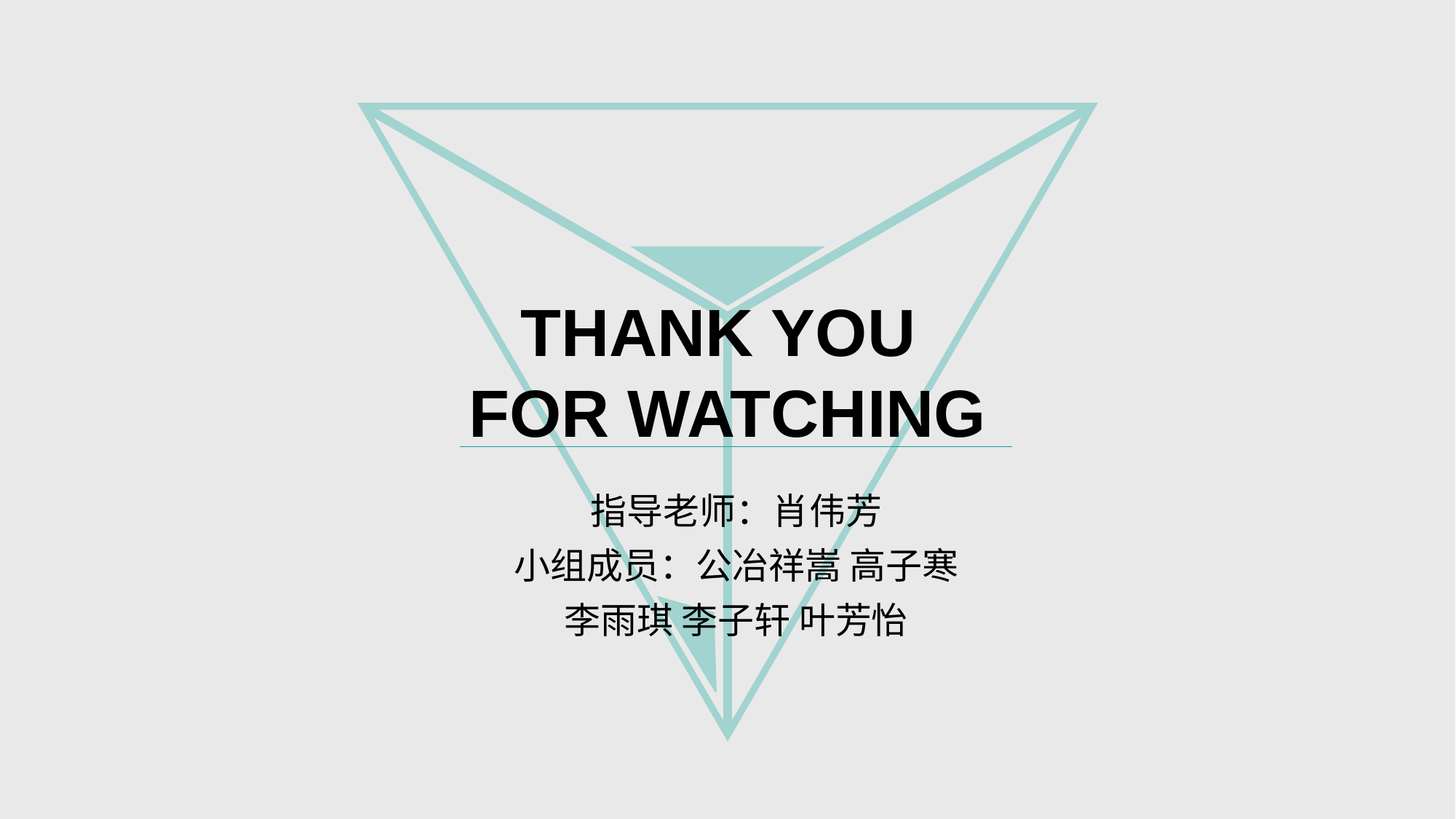

THANK YOU
FOR WATCHING
指导老师：肖伟芳
小组成员：公冶祥嵩 高子寒 李雨琪 李子轩 叶芳怡